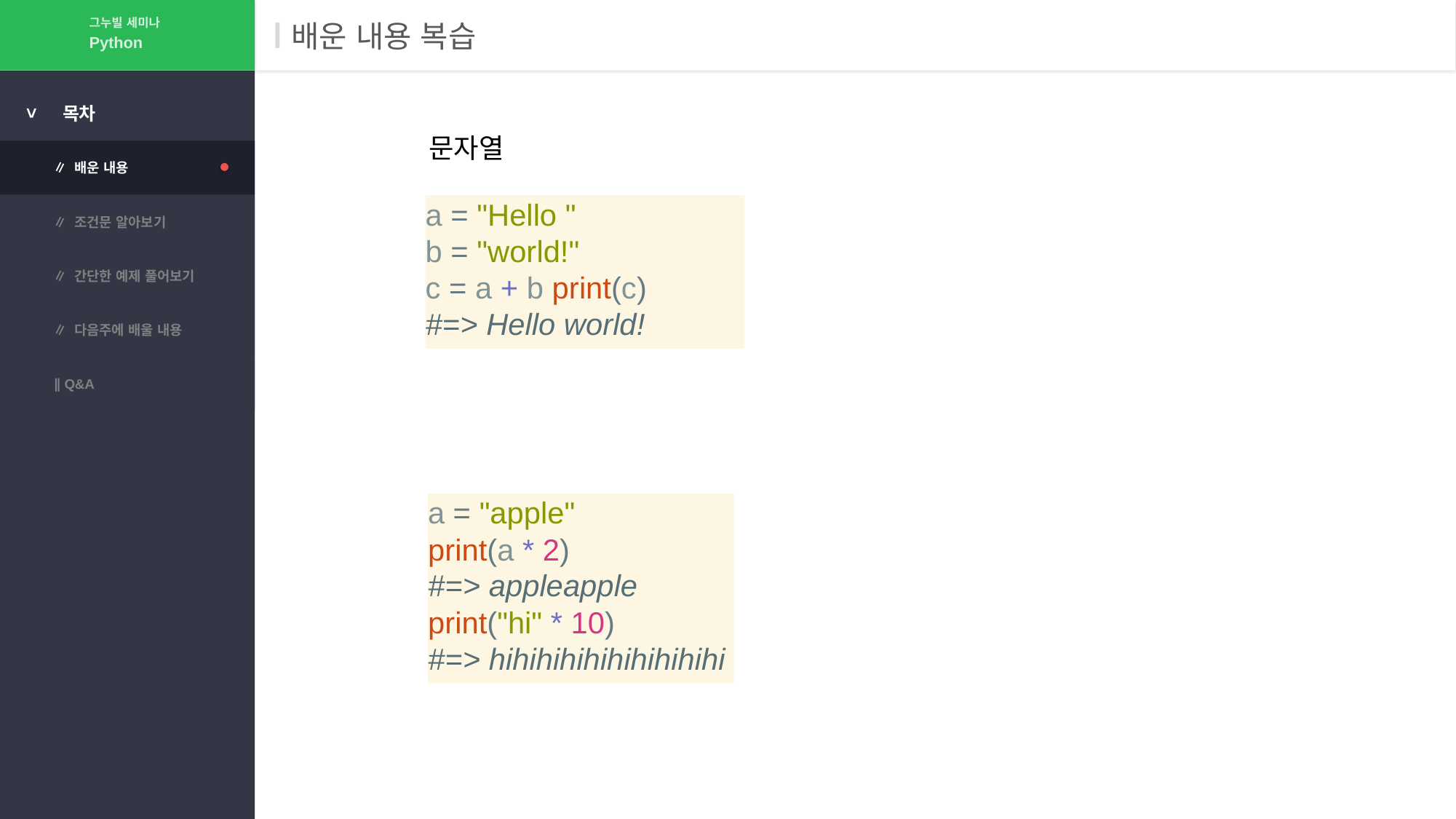

그누빌 세미나
# 배운 내용 복습
Python
>
목차
문자열
∥ 배운 내용

a = "Hello "
b = "world!"
c = a + b print(c)
#=> Hello world!
∥ 조건문 알아보기
∥ 간단한 예제 풀어보기
∥ 다음주에 배울 내용
∥ Q&A
a = "apple"
print(a * 2)
#=> appleapple
print("hi" * 10)
#=> hihihihihihihihihihi